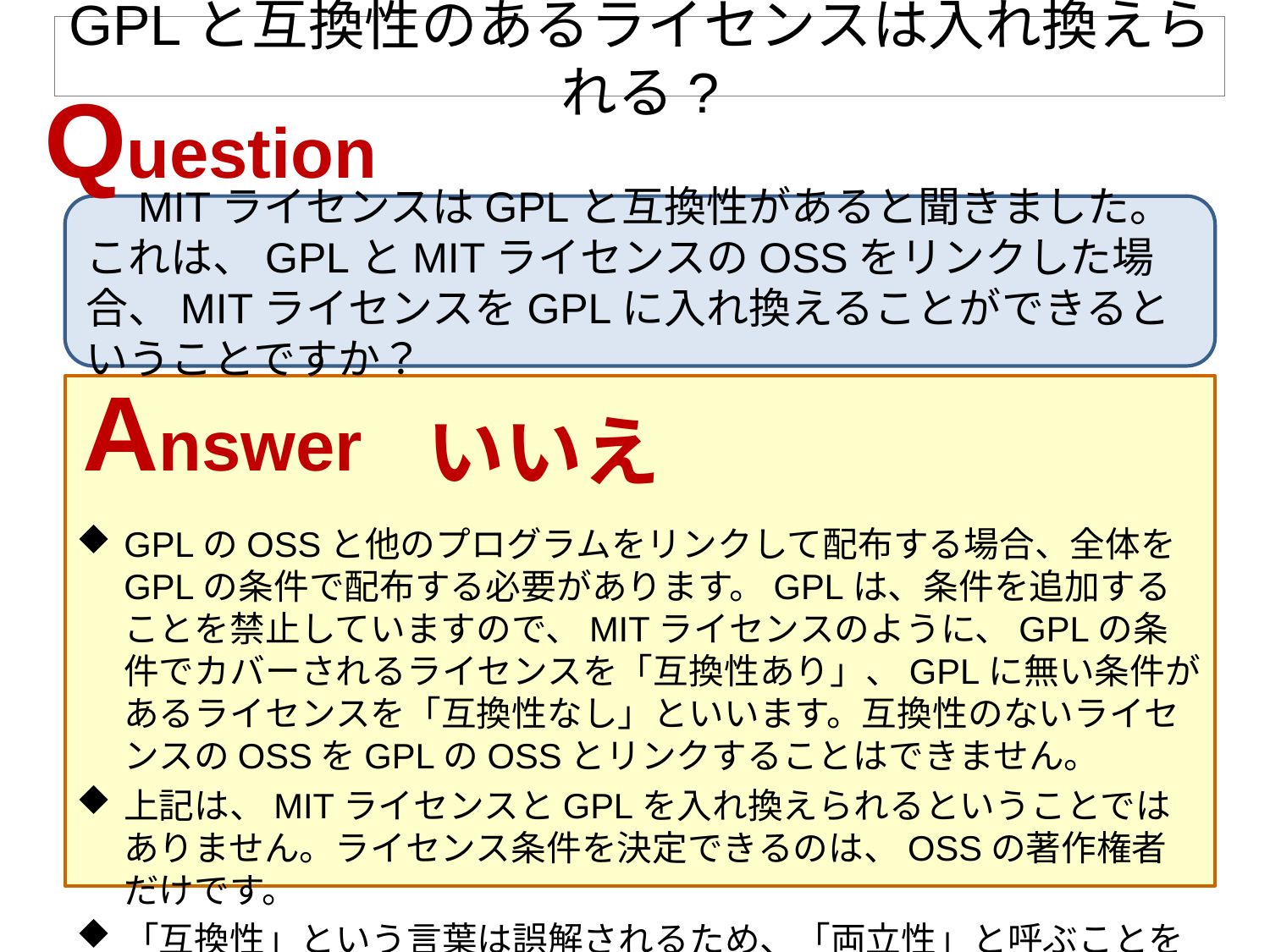

# GPLと互換性のあるライセンスは入れ換えられる?
Question
　MITライセンスはGPLと互換性があると聞きました。これは、GPLとMITライセンスのOSSをリンクした場合、MITライセンスをGPLに入れ換えることができるということですか？
Answer

いいえ
GPLのOSSと他のプログラムをリンクして配布する場合、全体をGPLの条件で配布する必要があります。GPLは、条件を追加することを禁止していますので、MITライセンスのように、GPLの条件でカバーされるライセンスを「互換性あり」、GPLに無い条件があるライセンスを「互換性なし」といいます。互換性のないライセンスのOSSをGPLのOSSとリンクすることはできません。
上記は、MITライセンスとGPLを入れ換えられるということではありません。ライセンス条件を決定できるのは、OSSの著作権者だけです。
「互換性」という言葉は誤解されるため、「両立性」と呼ぶことをお勧めします。